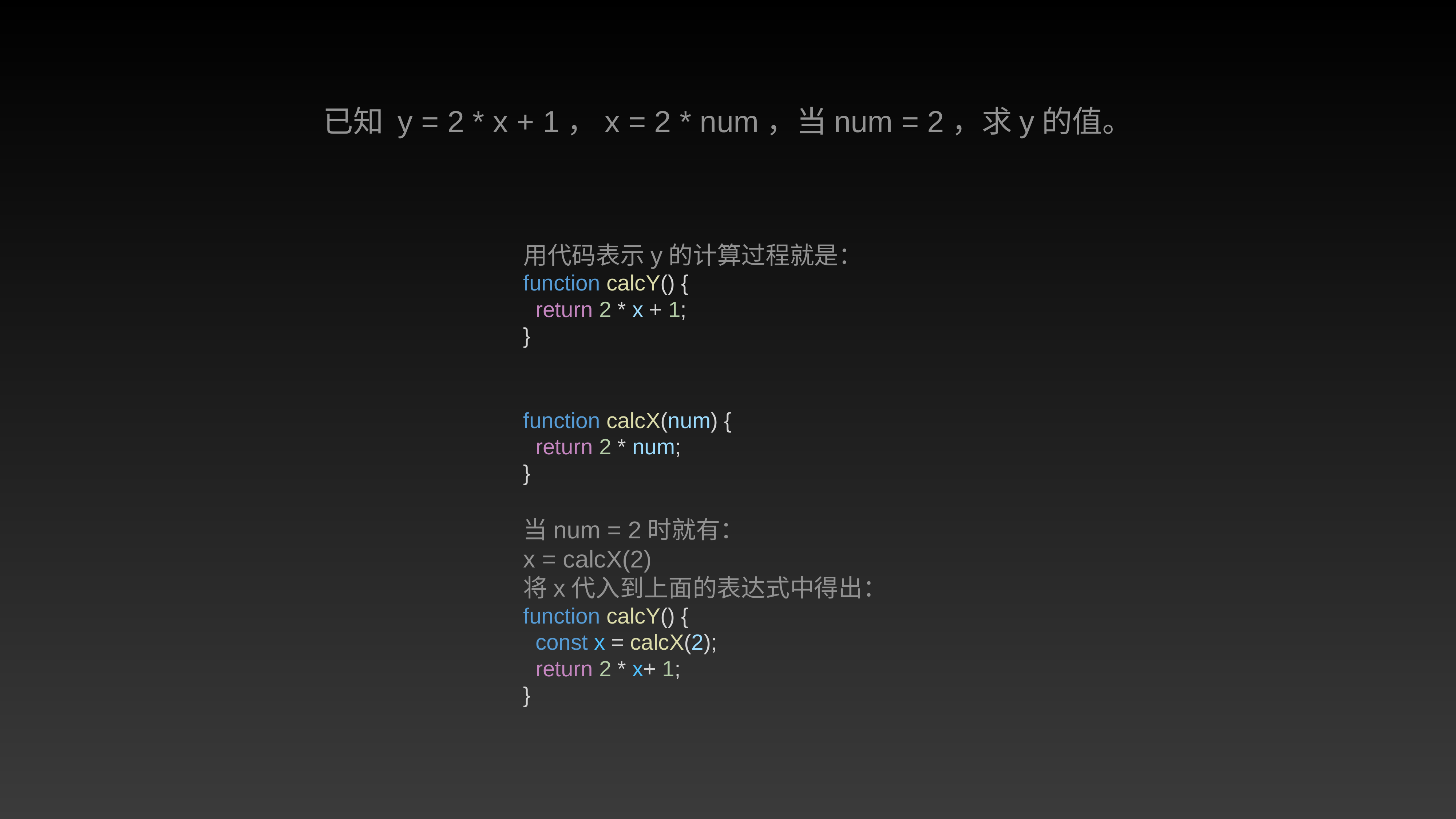

已知 y = 2 * x + 1，x = 2 * num，当num = 2，求y的值。
用代码表示y的计算过程就是：
function calcY() {
  return 2 * x + 1;
}

function calcX(num) {
  return 2 * num;
}

当num = 2时就有：
x = calcX(2)
将x代入到上面的表达式中得出：
function calcY() {
  const x = calcX(2);
  return 2 * x+ 1;
}